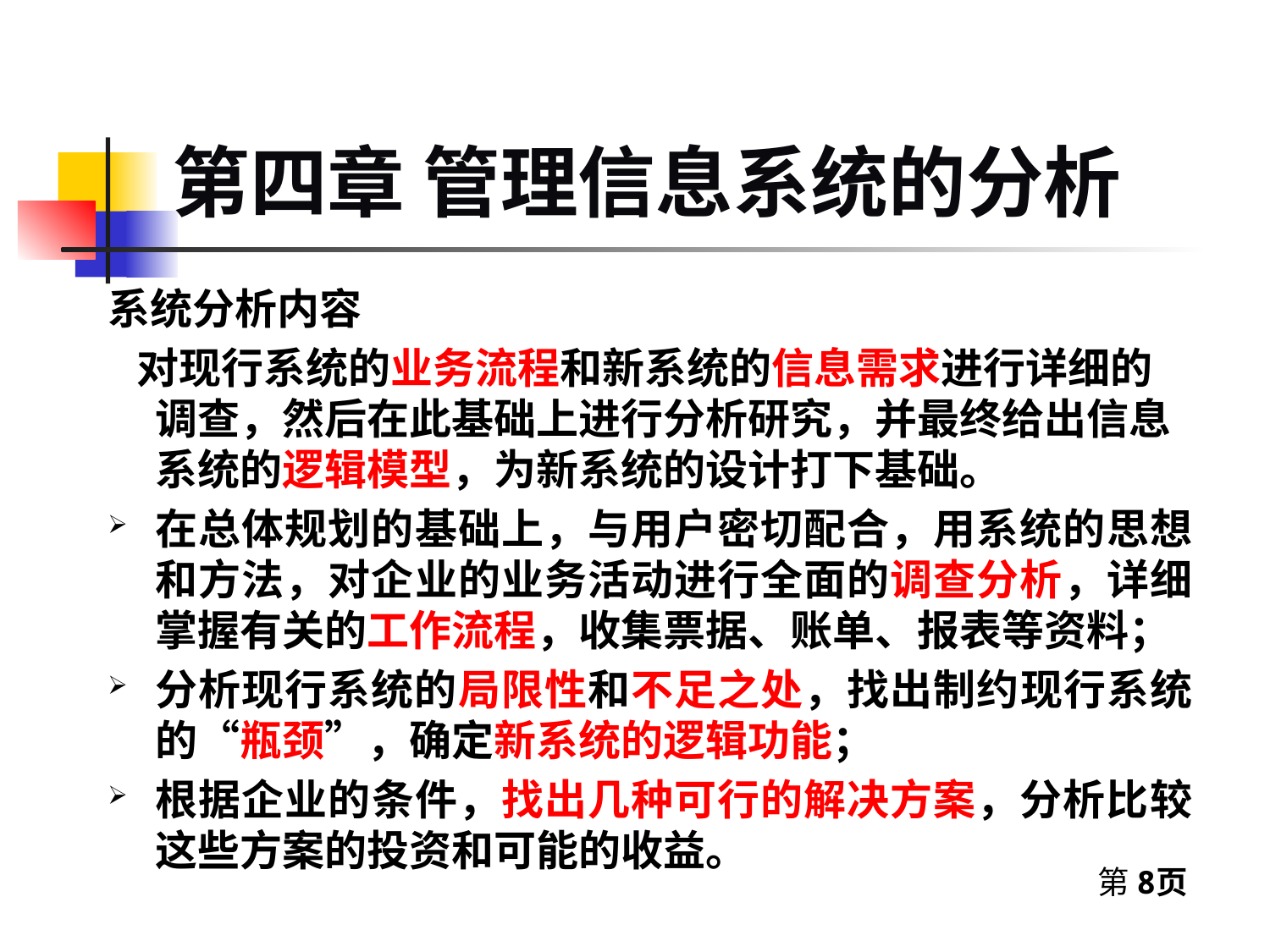

第四章 管理信息系统的分析
系统分析内容
  对现行系统的业务流程和新系统的信息需求进行详细的调查，然后在此基础上进行分析研究，并最终给出信息系统的逻辑模型，为新系统的设计打下基础。
在总体规划的基础上，与用户密切配合，用系统的思想和方法，对企业的业务活动进行全面的调查分析，详细掌握有关的工作流程，收集票据、账单、报表等资料；
分析现行系统的局限性和不足之处，找出制约现行系统的“瓶颈”，确定新系统的逻辑功能；
根据企业的条件，找出几种可行的解决方案，分析比较这些方案的投资和可能的收益。